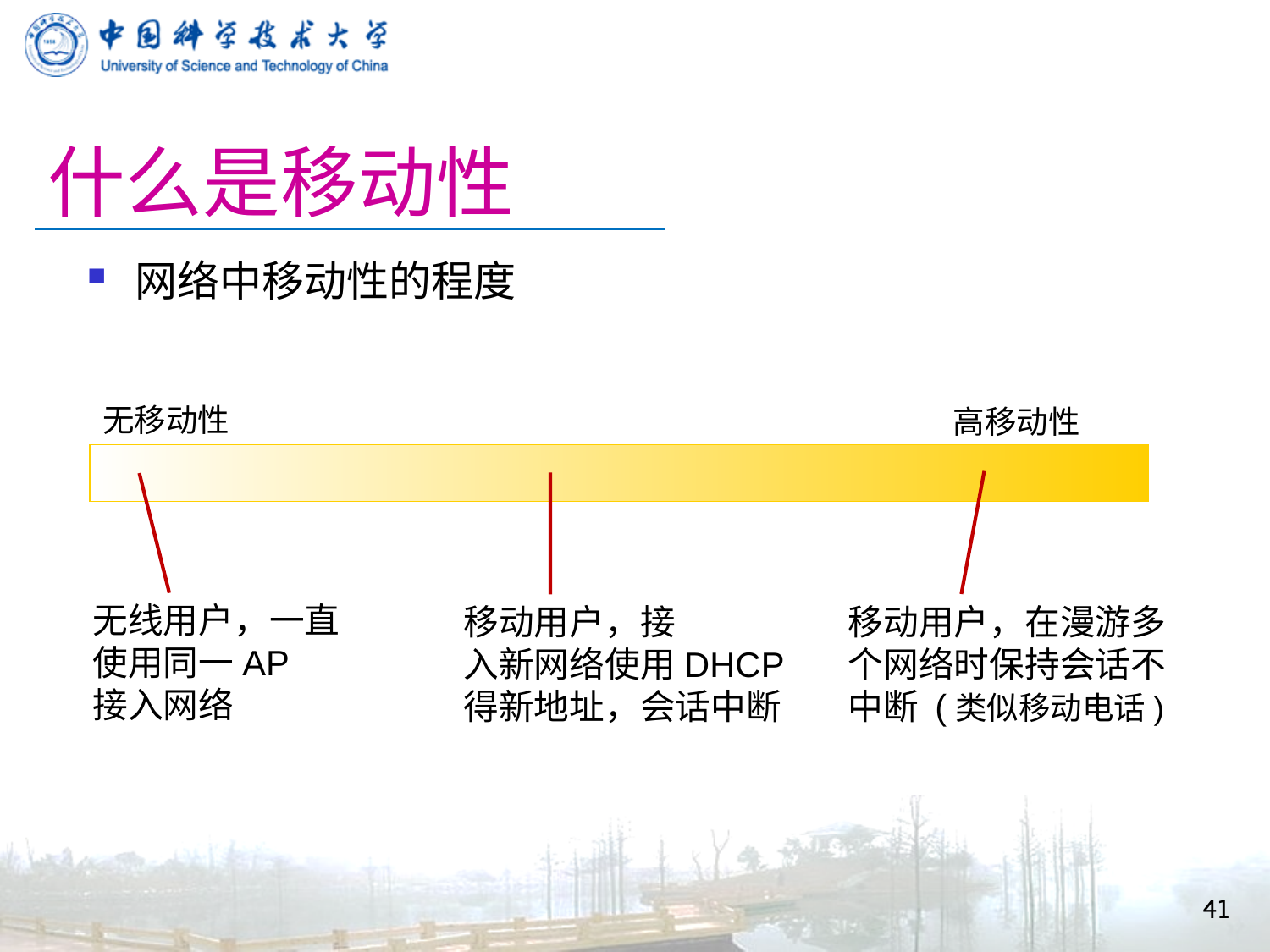

# 什么是移动性
网络中移动性的程度
无移动性
高移动性

无线用户，一直
使用同一AP
接入网络
移动用户，在漫游多个网络时保持会话不中断 (类似移动电话)
移动用户，接
入新网络使用DHCP得新地址，会话中断
41